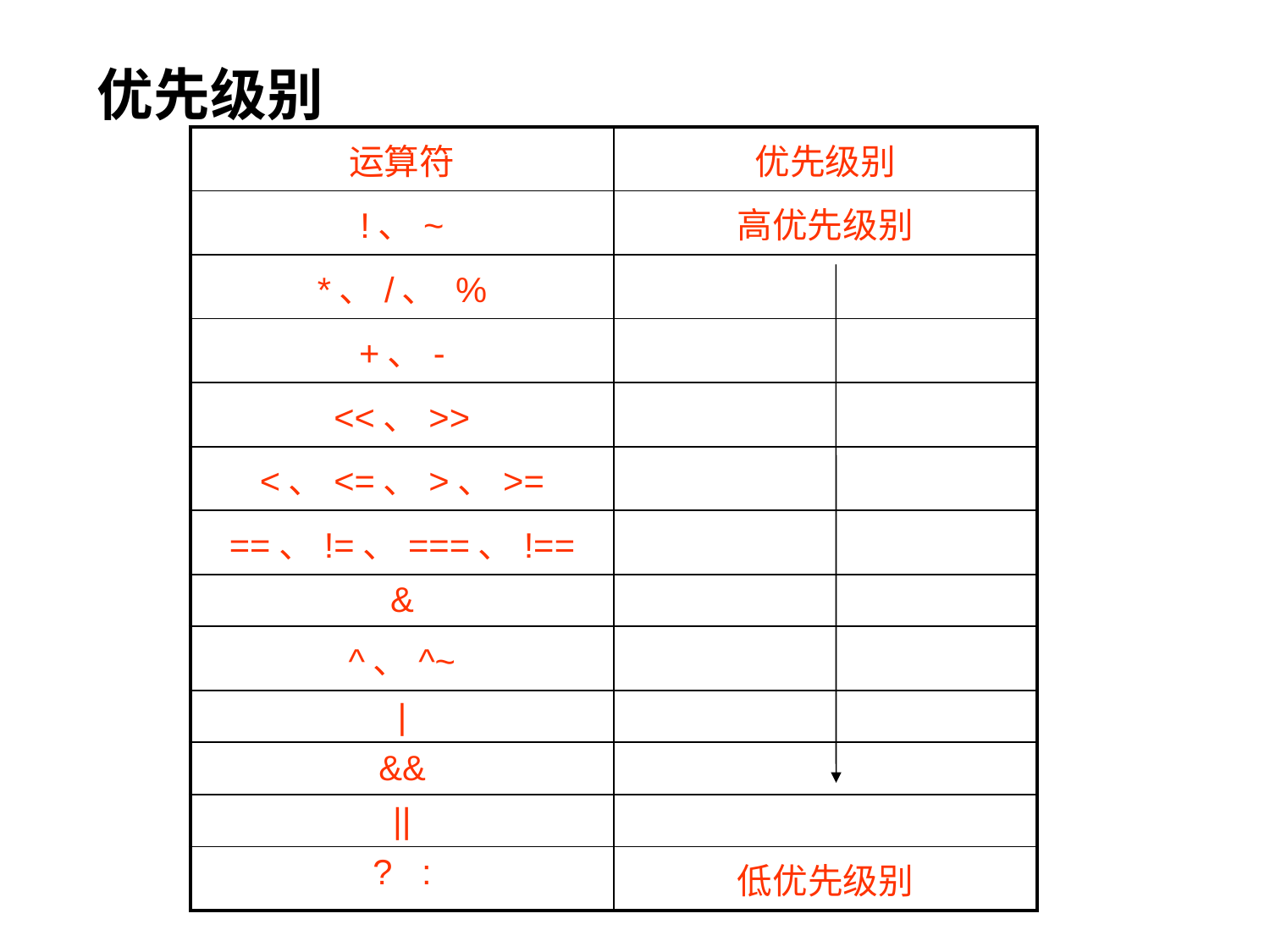

优先级别

| 运算符 | 优先级别 |
| --- | --- |
| !、~ | 高优先级别 |
| \*、/、 % |  |
| +、- |  |
| <<、>> |  |
| <、<=、>、>= |  |
| ==、!=、===、!== |  |
| & |  |
| ^、^~ |  |
| | |  |
| && |  |
| || |  |
| ? : | 低优先级别 |